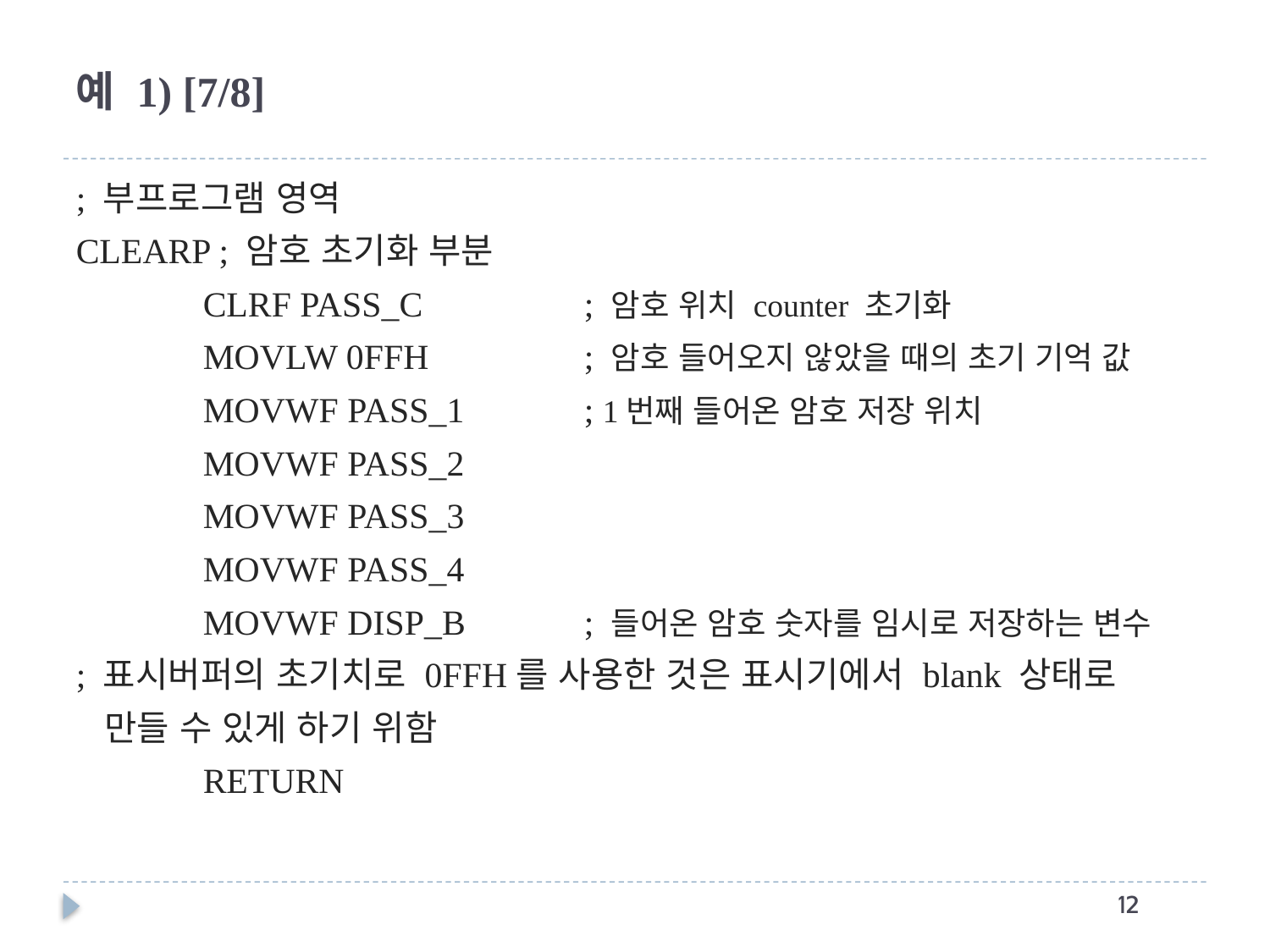

# 예 1) [7/8]
; 부프로그램 영역
CLEARP ; 암호 초기화 부분
	CLRF PASS_C 		; 암호 위치 counter 초기화
	MOVLW 0FFH 		; 암호 들어오지 않았을 때의 초기 기억 값
	MOVWF PASS_1 	; 1번째 들어온 암호 저장 위치
	MOVWF PASS_2
	MOVWF PASS_3
	MOVWF PASS_4
	MOVWF DISP_B 	; 들어온 암호 숫자를 임시로 저장하는 변수
; 표시버퍼의 초기치로 0FFH를 사용한 것은 표시기에서 blank 상태로
  만들 수 있게 하기 위함
	RETURN
12